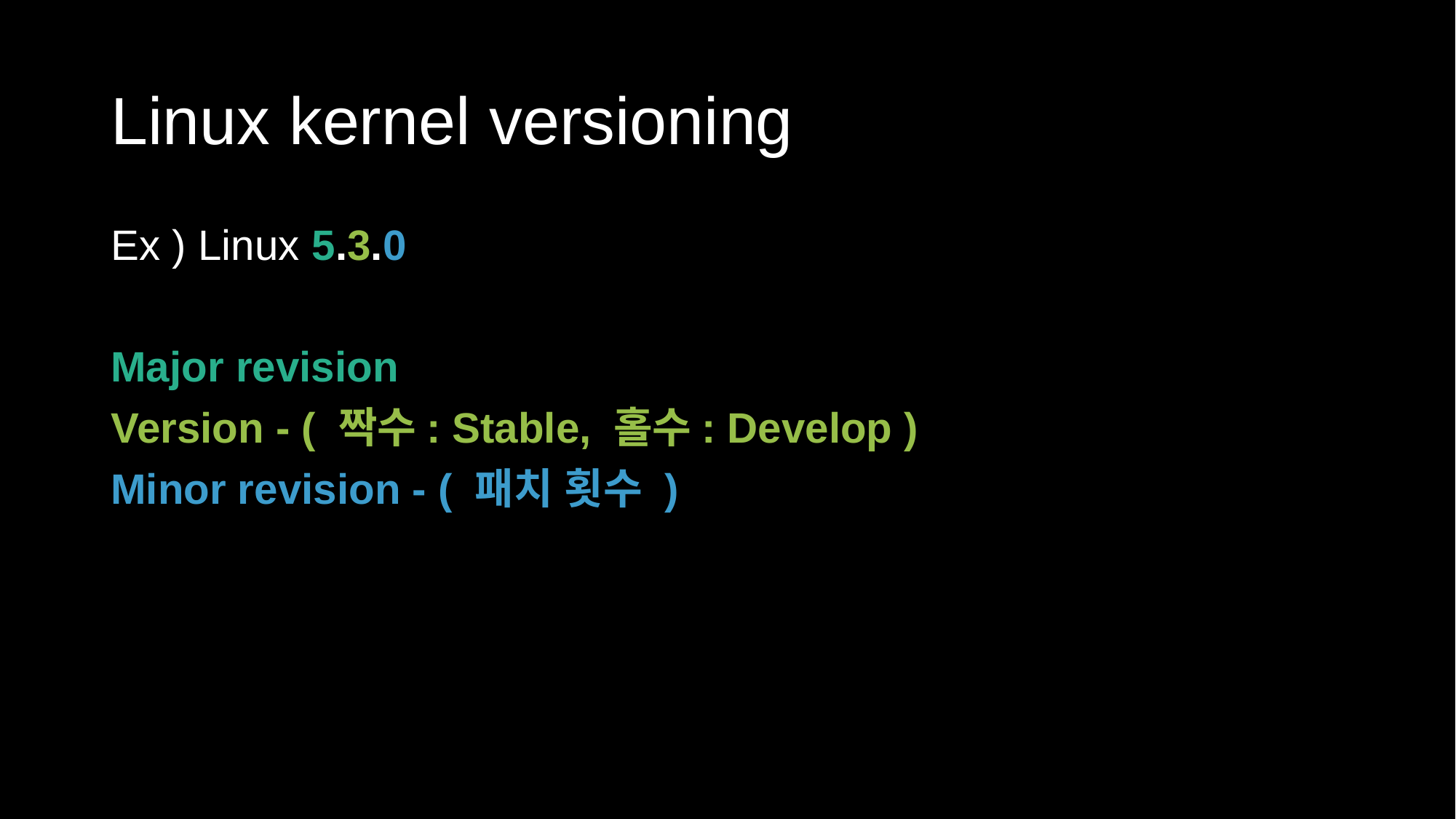

# Linux kernel versioning
Ex ) Linux 5.3.0

Major revision
Version - ( 짝수: Stable, 홀수: Develop )
Minor revision - ( 패치 횟수 )